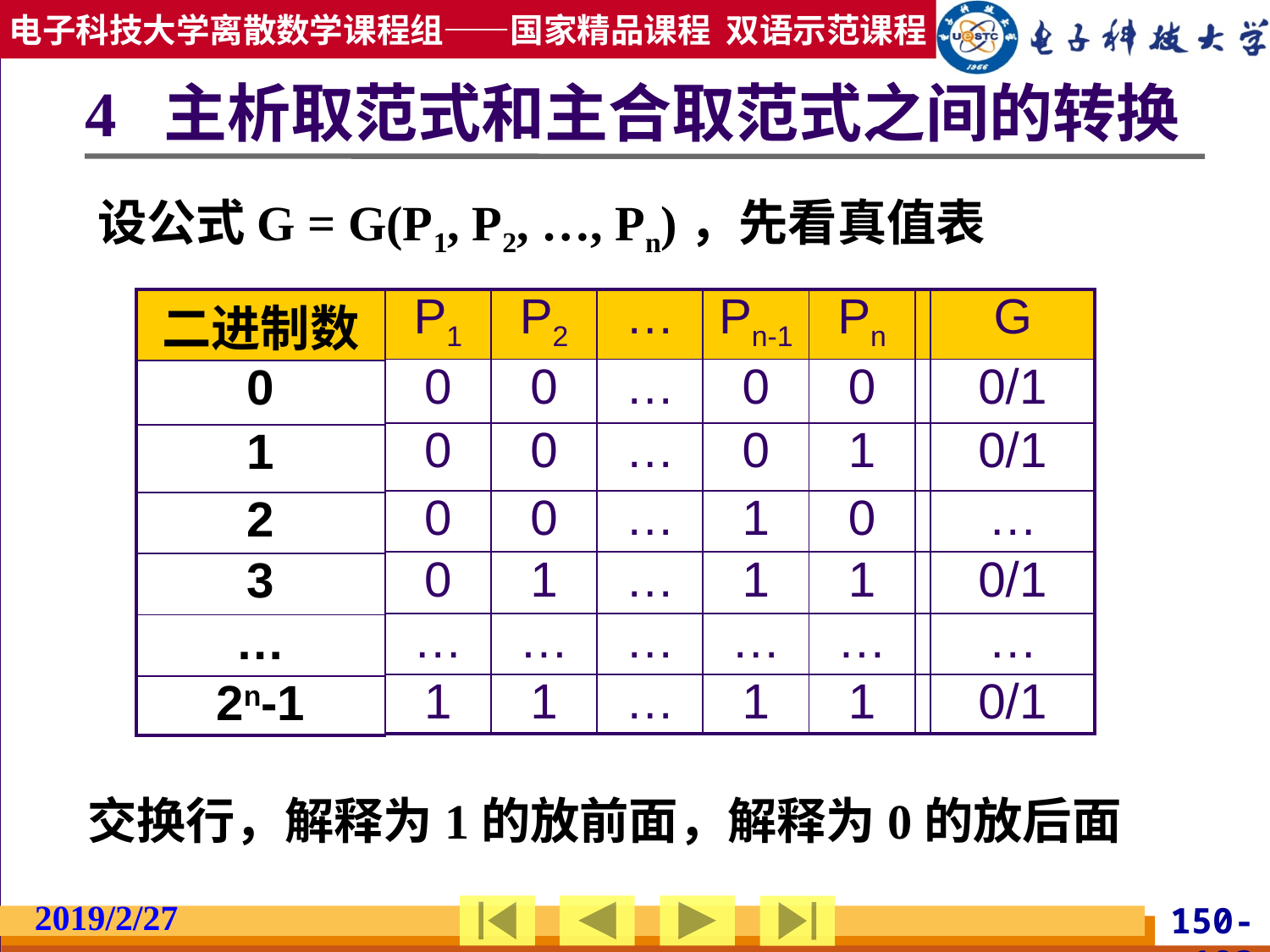

# 4  主析取范式和主合取范式之间的转换
设公式G = G(P1, P2, …, Pn)，先看真值表
| 二进制数 |
| --- |
| 0 |
| 1 |
| 2 |
| 3 |
| … |
| 2n-1 |
| P1 | P2 | … | Pn-1 | Pn |  | G |
| --- | --- | --- | --- | --- | --- | --- |
| 0 | 0 | … | 0 | 0 |  | 0/1 |
| 0 | 0 | … | 0 | 1 |  | 0/1 |
| 0 | 0 | … | 1 | 0 |  | … |
| 0 | 1 | … | 1 | 1 |  | 0/1 |
| … | … | … | … | … |  | … |
| 1 | 1 | … | 1 | 1 |  | 0/1 |

交换行，解释为1的放前面，解释为0的放后面
2019/2/27